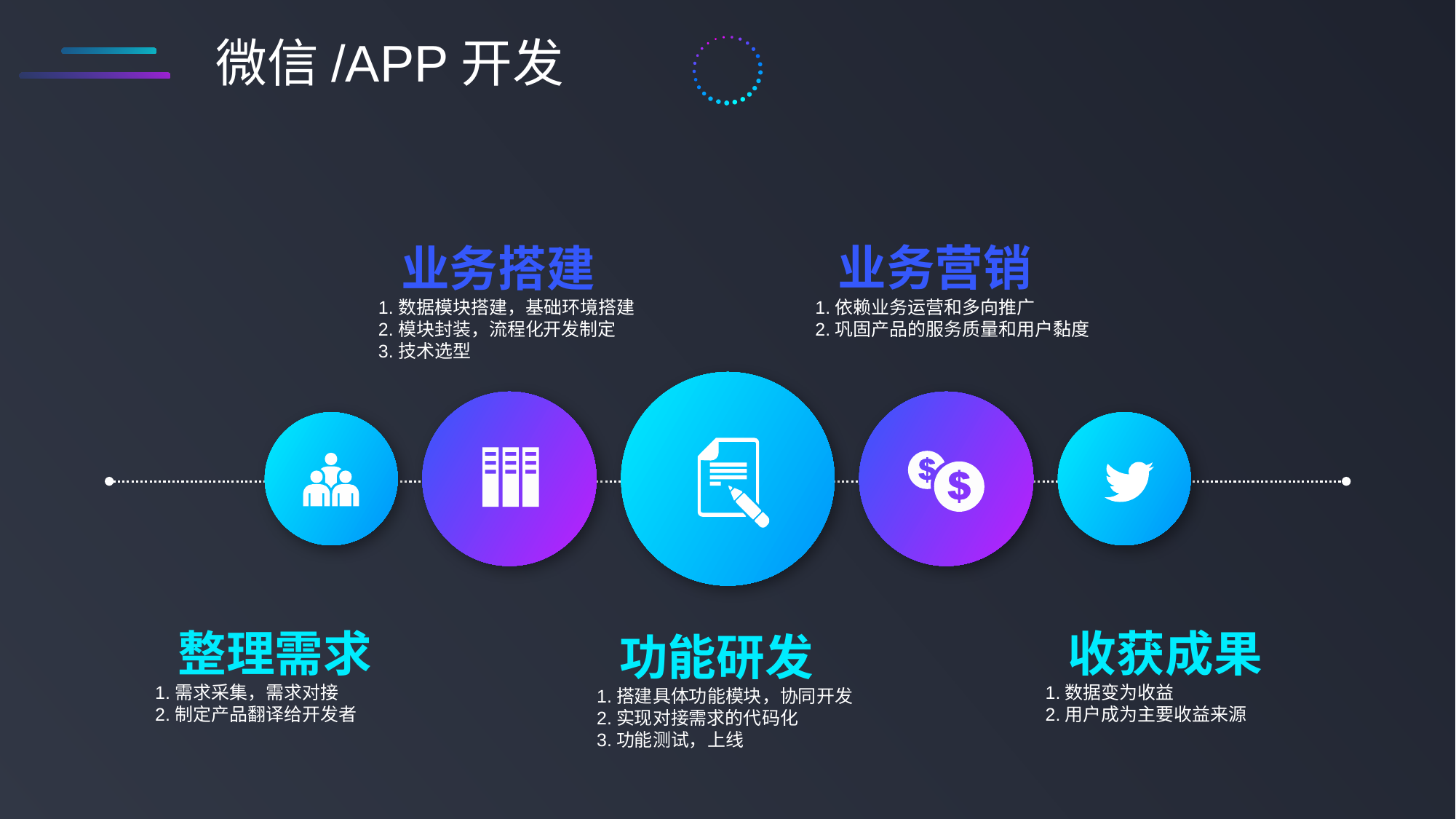

微信/APP开发

 业务营销
1.依赖业务运营和多向推广
2.巩固产品的服务质量和用户黏度

 业务搭建
1.数据模块搭建，基础环境搭建
2.模块封装，流程化开发制定
3.技术选型

 整理需求
1.需求采集，需求对接
2.制定产品翻译给开发者

 收获成果
1.数据变为收益
2.用户成为主要收益来源

 功能研发
1.搭建具体功能模块，协同开发
2.实现对接需求的代码化
3.功能测试，上线